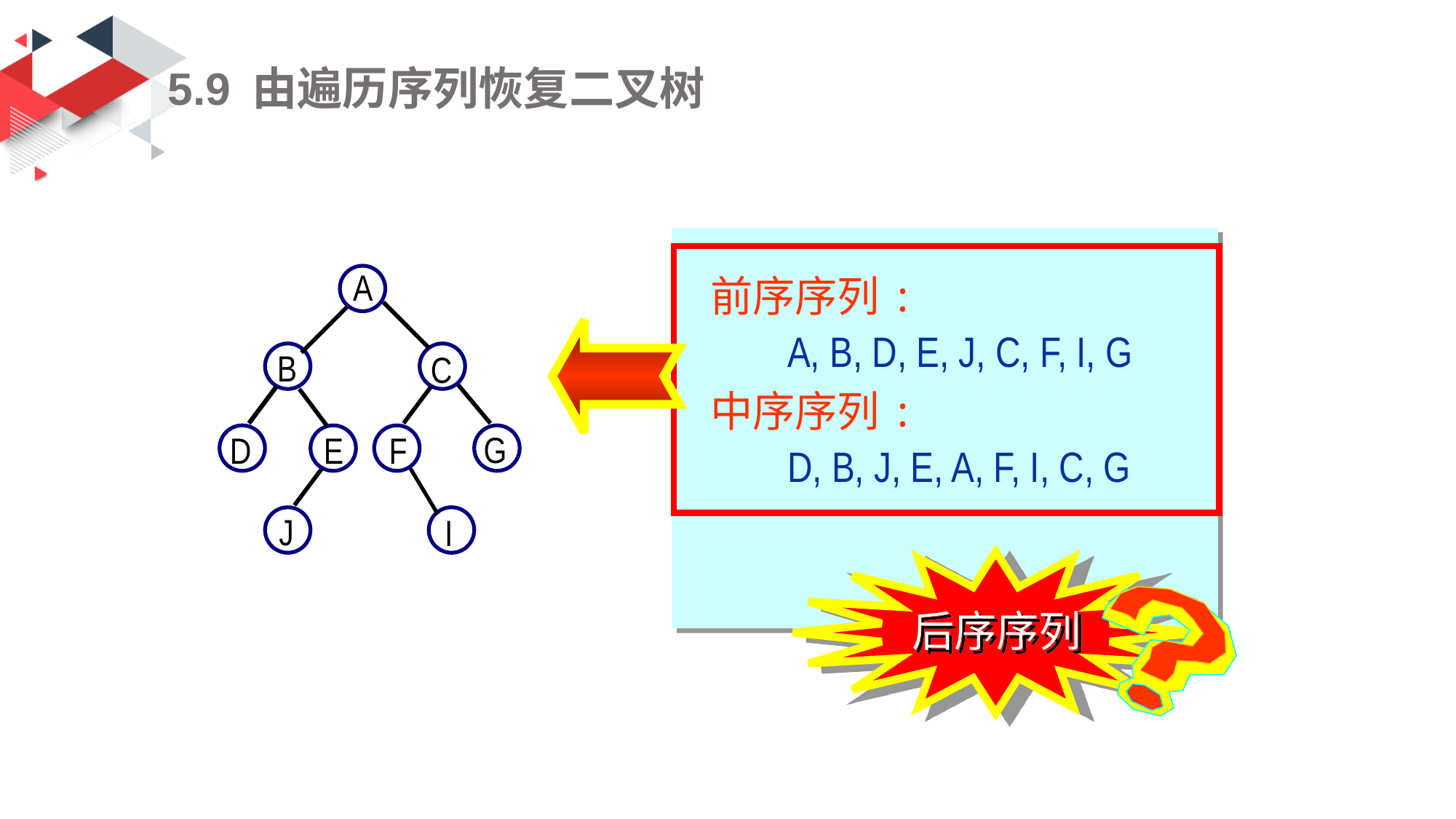

# 5.9 由遍历序列恢复二叉树

前序序列:
      A, B, D, E, J, C, F, I, G
中序序列:
      D, B, J, E, A, F, I, C, G
后序序列:
   D, J, E, B, I, F, G, C, A

前序序列:
        A, B, D, E, J, C, F, I, G
中序序列:
        D, B, J, E, A, F, I, C, G

A

B
C

G
D
E
F

J
I

后序序列